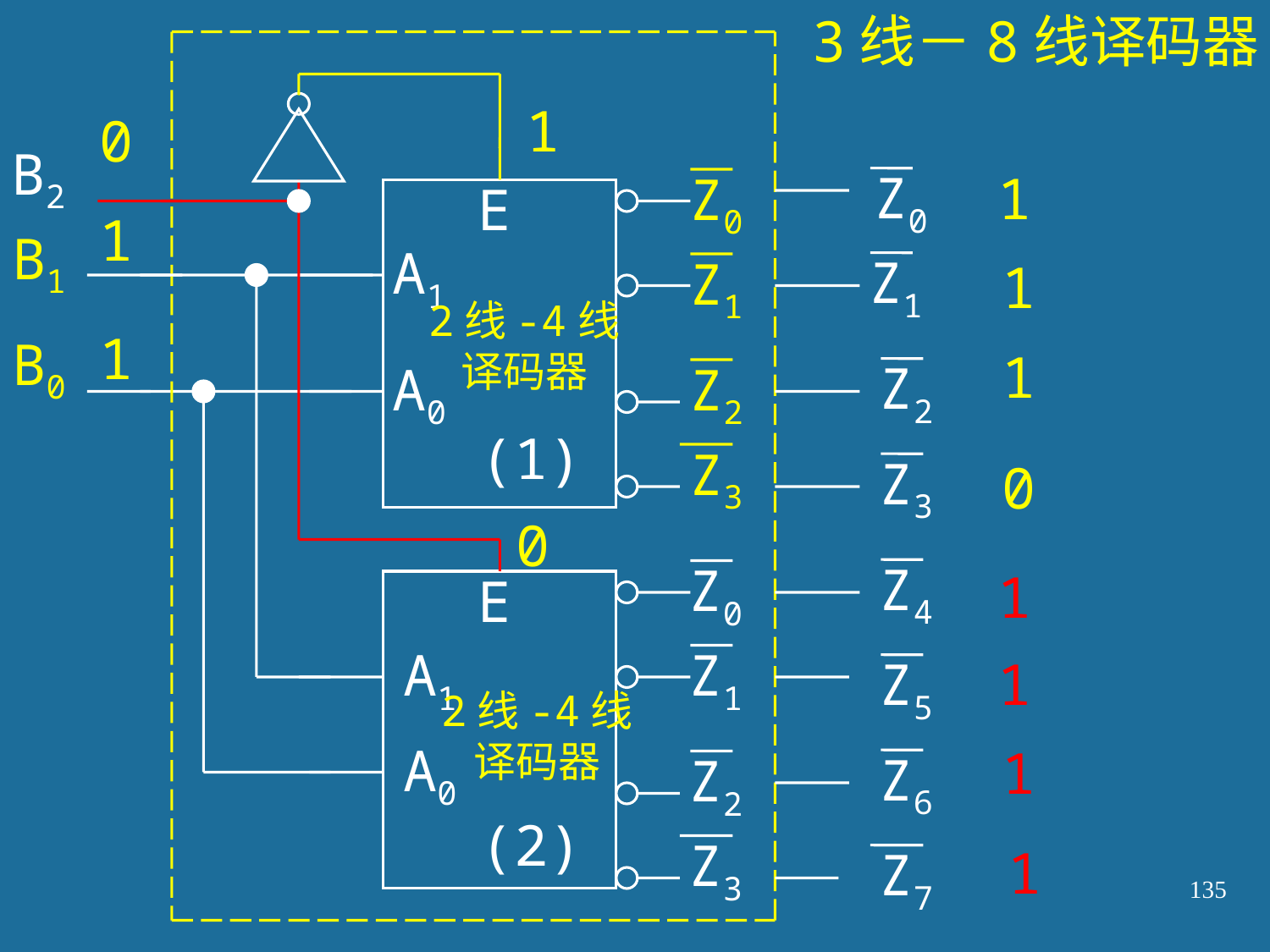

3线－8线译码器

1

0

B2

Z0
1
1
1
0
Z0
E

1
B1
1
B0

A1
Z1
Z1

2线-4线
译码器
Z2
A0
Z2

(1)
Z3
Z3

0

Z4
Z0
1
E

A1
Z1
1
Z5

2线-4线
译码器
A0
1
Z6
Z2

(2)
Z3
1
Z7

135